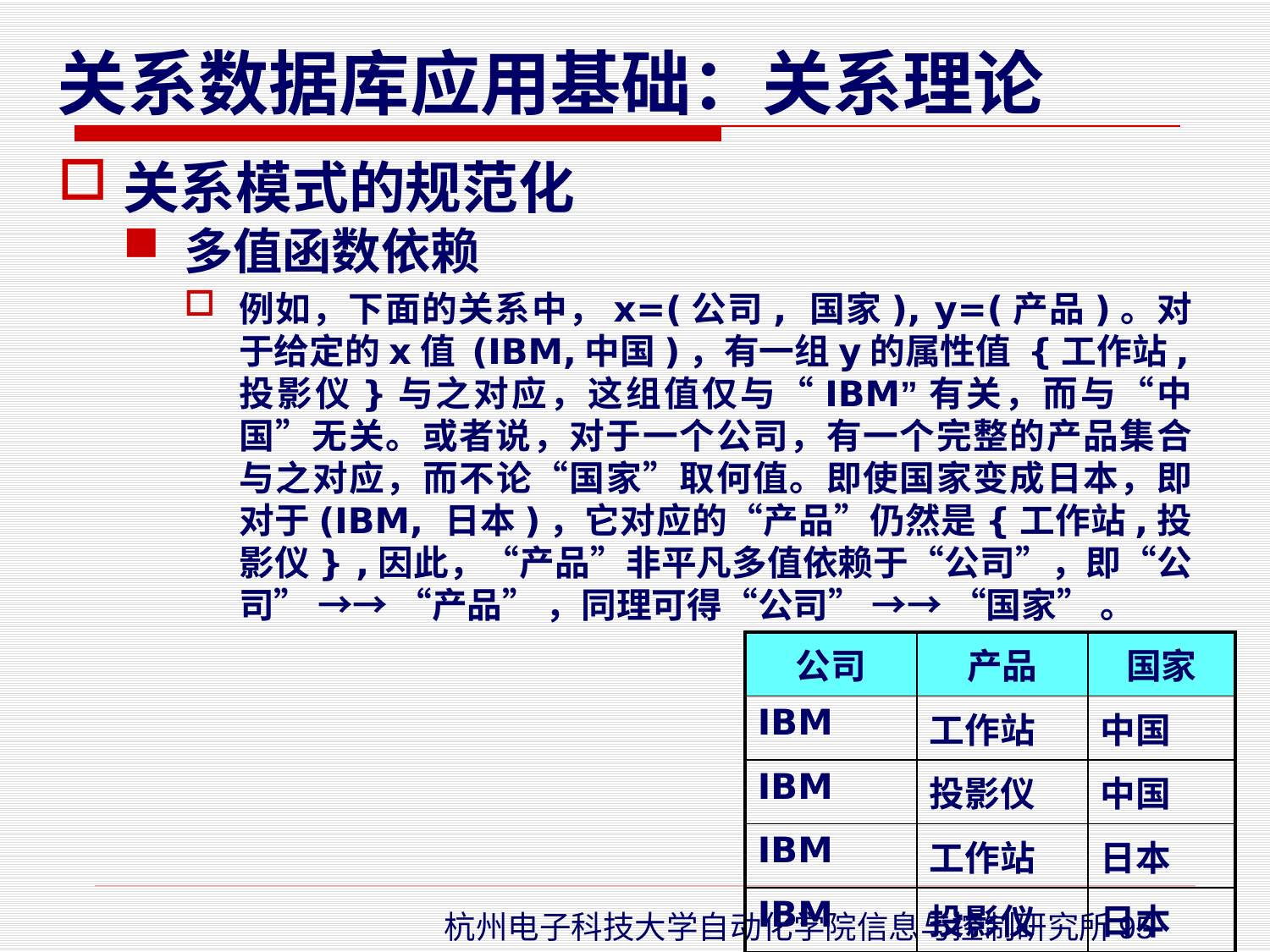

关系模式的规范化
多值函数依赖
例如，下面的关系中，x=(公司, 国家), y=(产品)。对于给定的x值 (IBM,中国)，有一组y的属性值 {工作站,投影仪}与之对应，这组值仅与“IBM”有关，而与“中国”无关。或者说，对于一个公司，有一个完整的产品集合与之对应，而不论“国家”取何值。即使国家变成日本，即对于(IBM, 日本)，它对应的“产品”仍然是{工作站,投影仪} ,因此，“产品”非平凡多值依赖于“公司”，即“公司” →→ “产品” ，同理可得“公司” →→ “国家” 。
| 公司 | 产品 | 国家 |
| --- | --- | --- |
| IBM | 工作站 | 中国 |
| IBM | 投影仪 | 中国 |
| IBM | 工作站 | 日本 |
| IBM | 投影仪 | 日本 |
| … … |  |  |